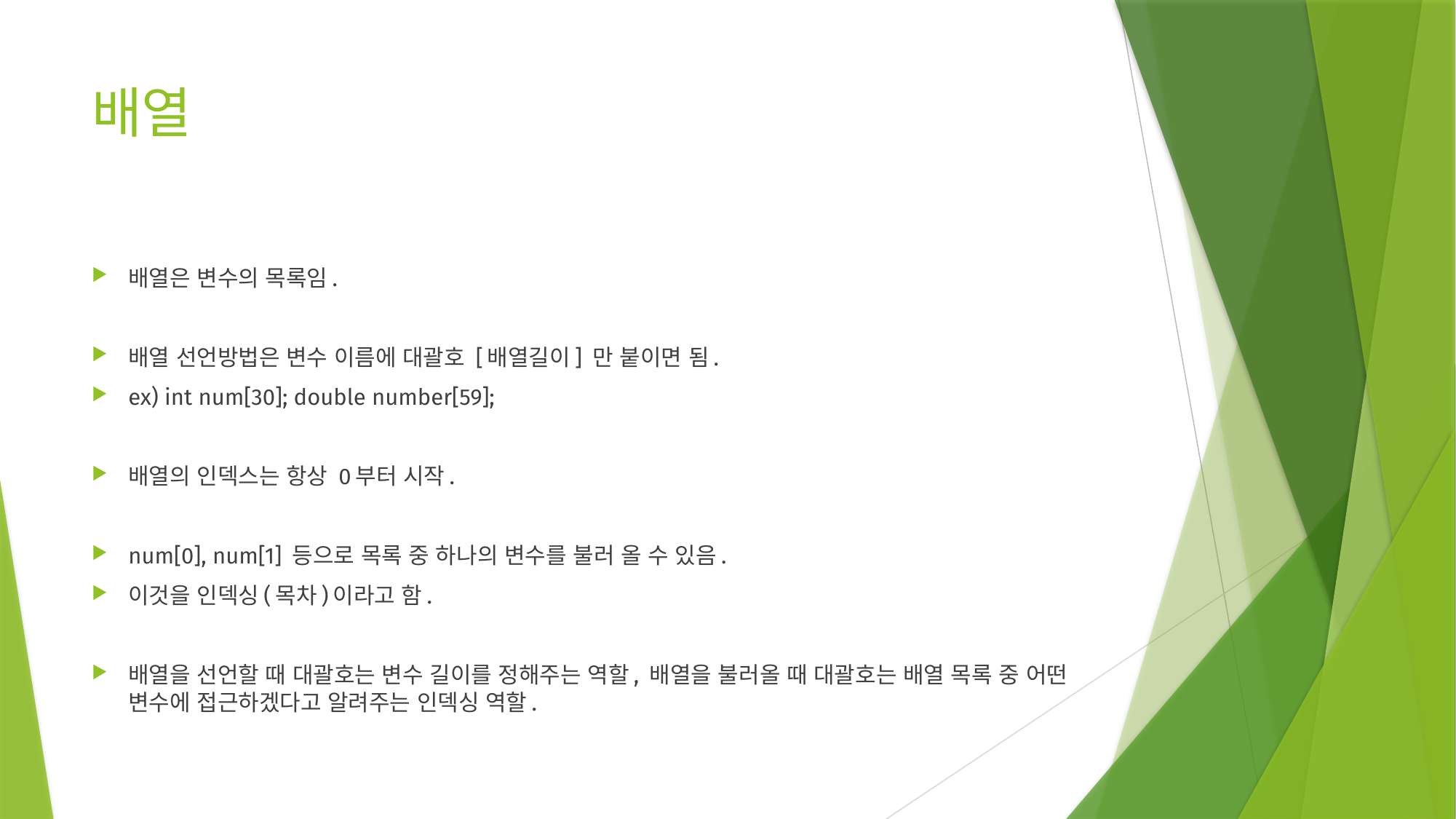

# 배열
배열은 변수의 목록임.

배열 선언방법은 변수 이름에 대괄호 [배열길이] 만 붙이면 됨.
ex) int num[30]; double number[59];

배열의 인덱스는 항상 0부터 시작.

num[0], num[1] 등으로 목록 중 하나의 변수를 불러 올 수 있음.
이것을 인덱싱(목차)이라고 함.

배열을 선언할 때 대괄호는 변수 길이를 정해주는 역할, 배열을 불러올 때 대괄호는 배열 목록 중 어떤 변수에 접근하겠다고 알려주는 인덱싱 역할.